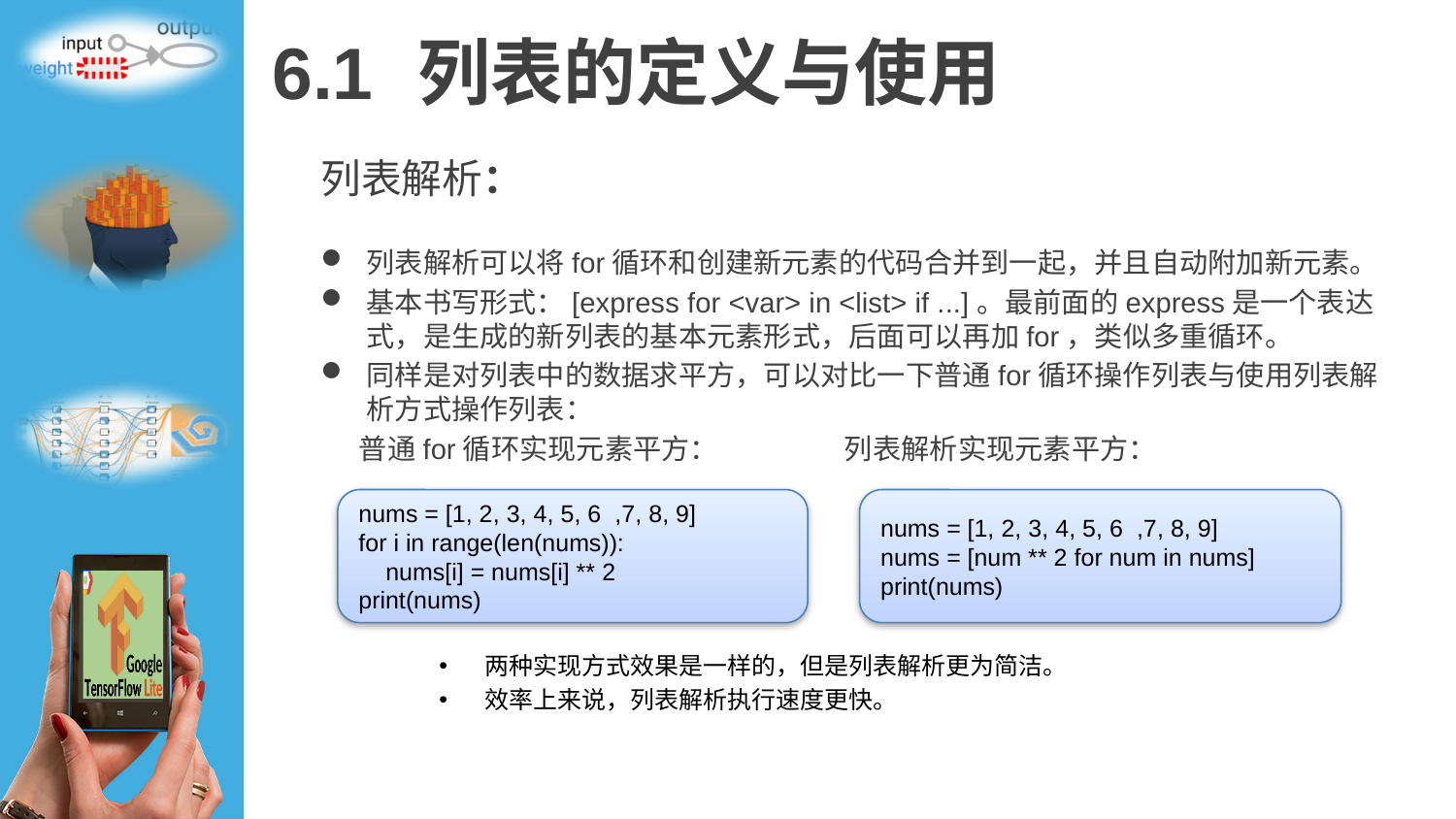

# 6.1 	列表的定义与使用
列表解析：
列表解析可以将for循环和创建新元素的代码合并到一起，并且自动附加新元素。
基本书写形式：[express for <var> in <list> if ...]。最前面的express是一个表达式，是生成的新列表的基本元素形式，后面可以再加for，类似多重循环。
同样是对列表中的数据求平方，可以对比一下普通for循环操作列表与使用列表解析方式操作列表：
     普通for循环实现元素平方：                    列表解析实现元素平方：

两种实现方式效果是一样的，但是列表解析更为简洁。
效率上来说，列表解析执行速度更快。

nums = [1, 2, 3, 4, 5, 6  ,7, 8, 9]
for i in range(len(nums)):
    nums[i] = nums[i] ** 2
print(nums)
nums = [1, 2, 3, 4, 5, 6  ,7, 8, 9]
nums = [num ** 2 for num in nums]
print(nums)